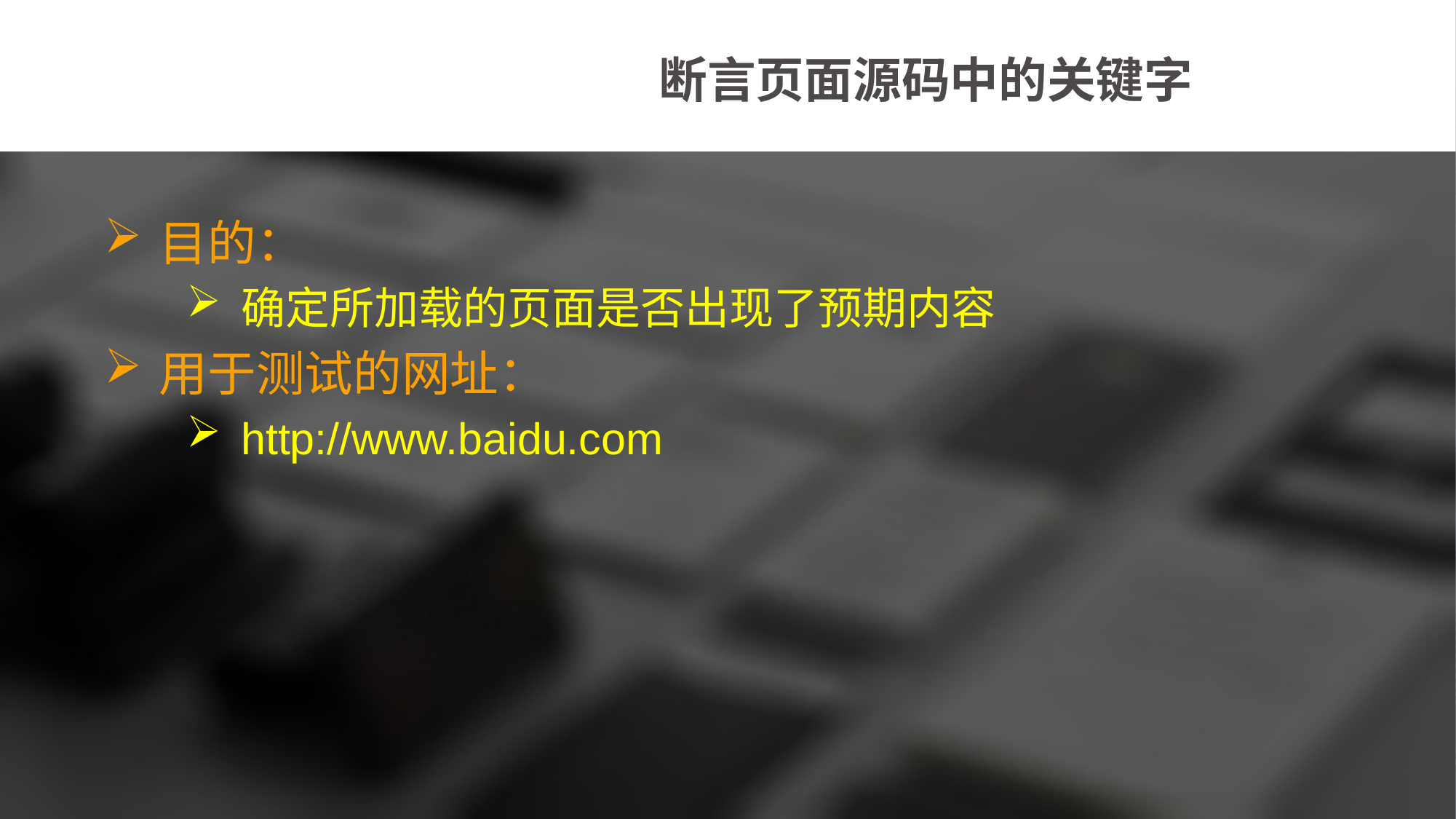

断言页面源码中的关键字
目的：
确定所加载的页面是否出现了预期内容
用于测试的网址：
http://www.baidu.com